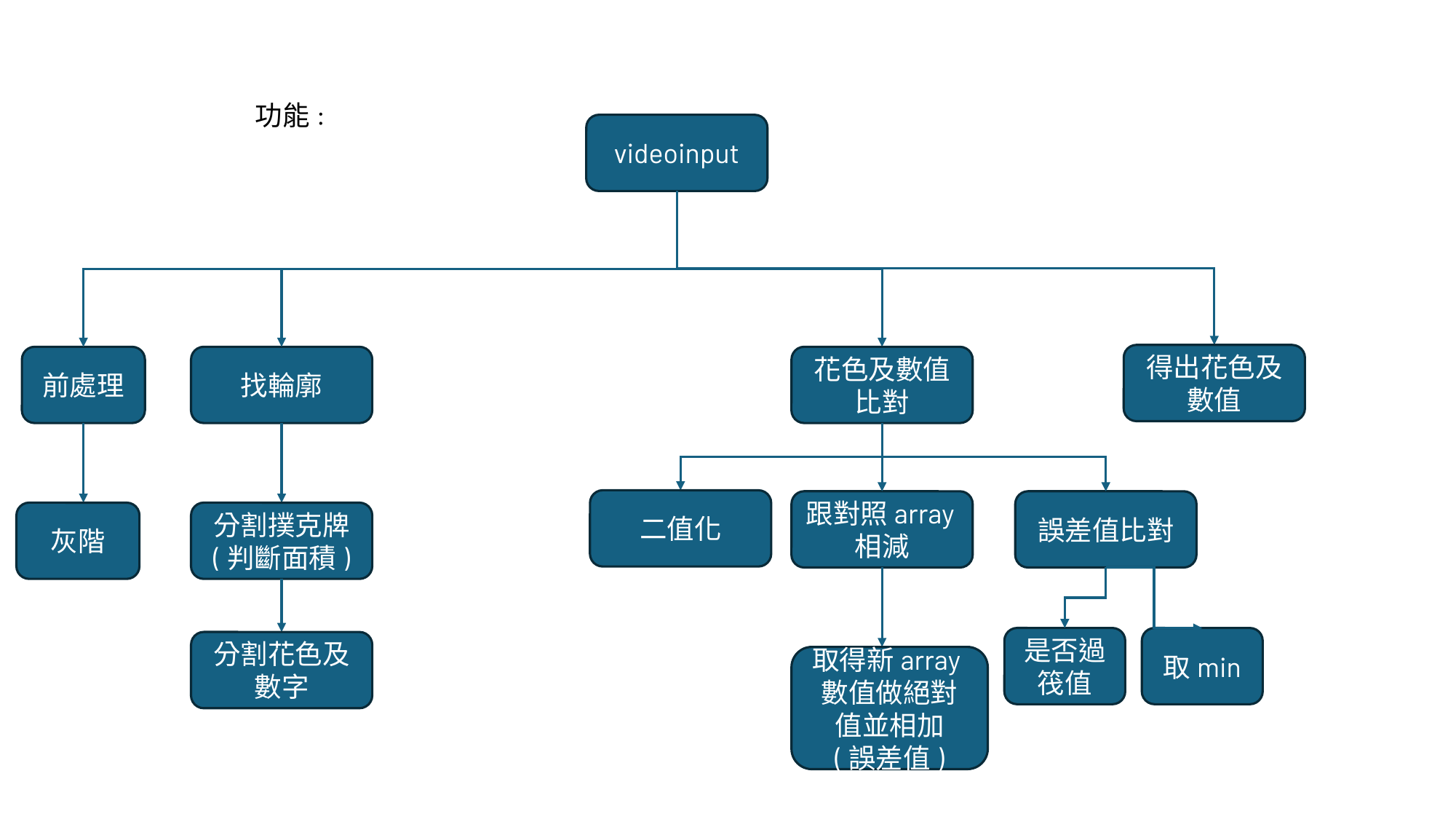

功能:
videoinput
得出花色及數值
找輪廓
花色及數值比對
前處理
二值化
誤差值比對
跟對照array相減
灰階
分割撲克牌
(判斷面積)
取min
是否過筏值
分割花色及數字
取得新array數值做絕對值並相加
(誤差值)